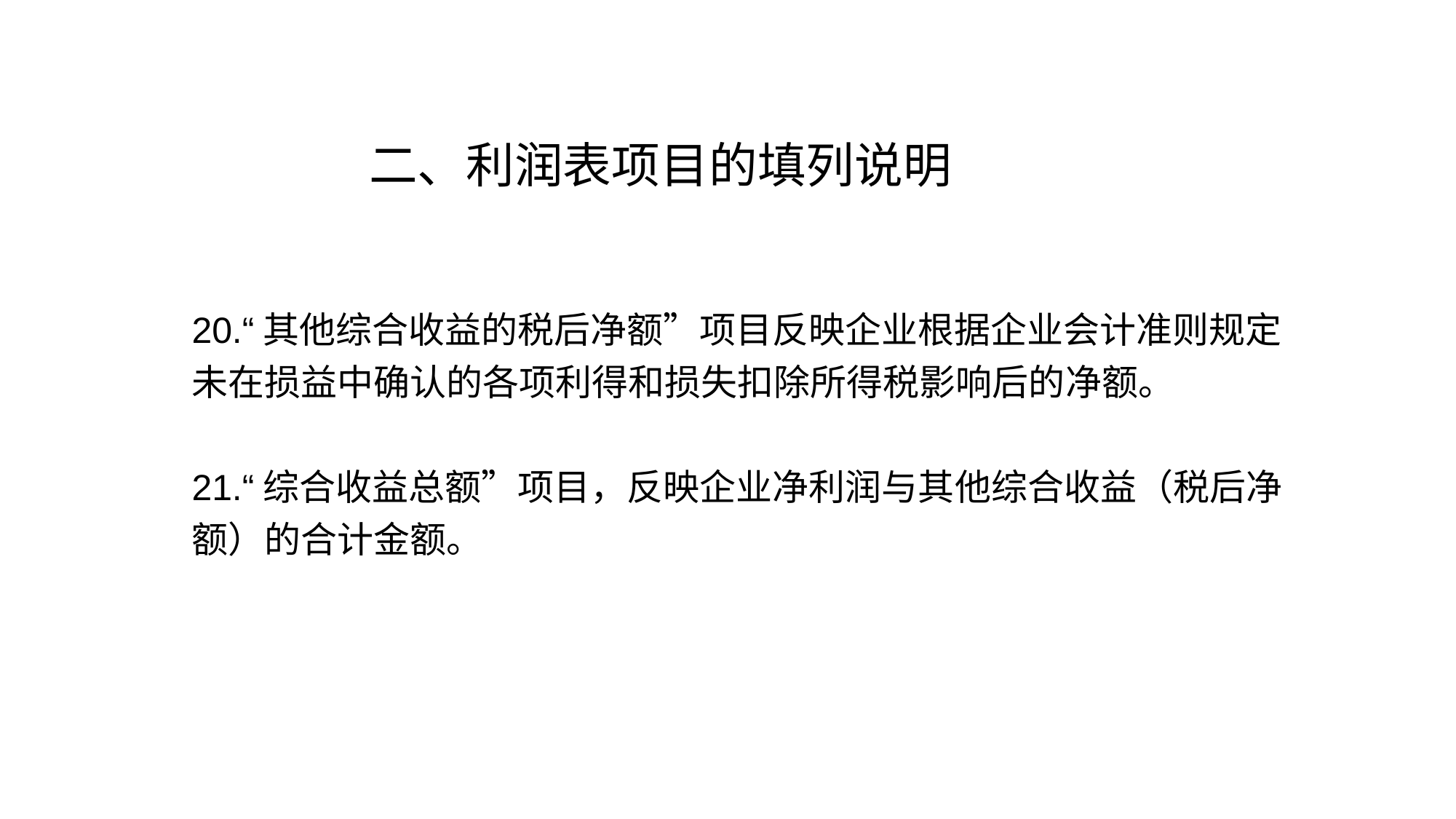

# 二、利润表项目的填列说明
20.“其他综合收益的税后净额”项目反映企业根据企业会计准则规定未在损益中确认的各项利得和损失扣除所得税影响后的净额。

21.“综合收益总额”项目，反映企业净利润与其他综合收益（税后净额）的合计金额。